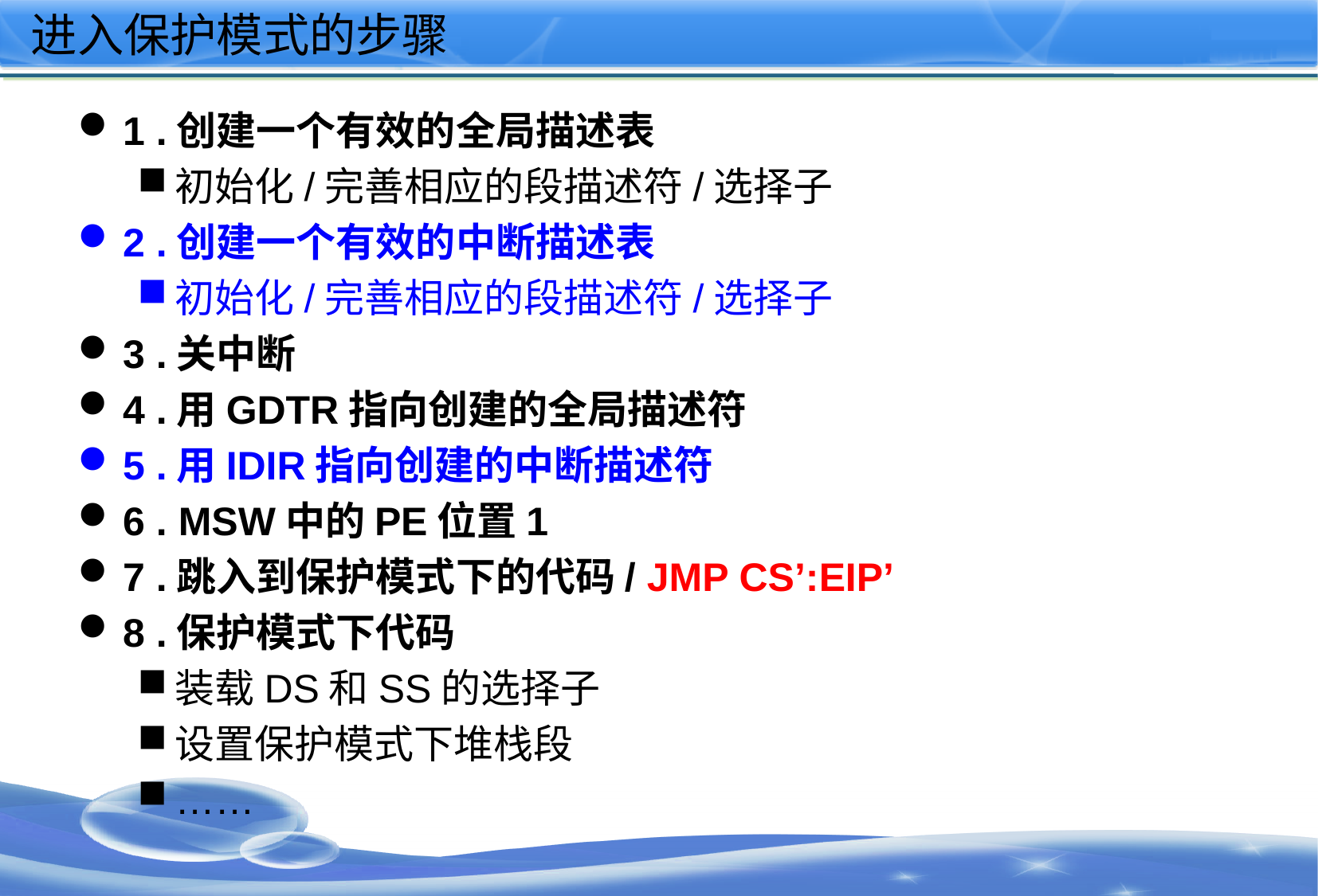

# 进入保护模式的步骤
1 .创建一个有效的全局描述表
初始化/完善相应的段描述符/选择子
2 .创建一个有效的中断描述表
初始化/完善相应的段描述符/选择子
3 .关中断
4 .用GDTR指向创建的全局描述符
5 .用IDIR指向创建的中断描述符
6 . MSW中的PE位置1
7 .跳入到保护模式下的代码/ JMP CS’:EIP’
8 .保护模式下代码
装载DS和SS的选择子
设置保护模式下堆栈段
……